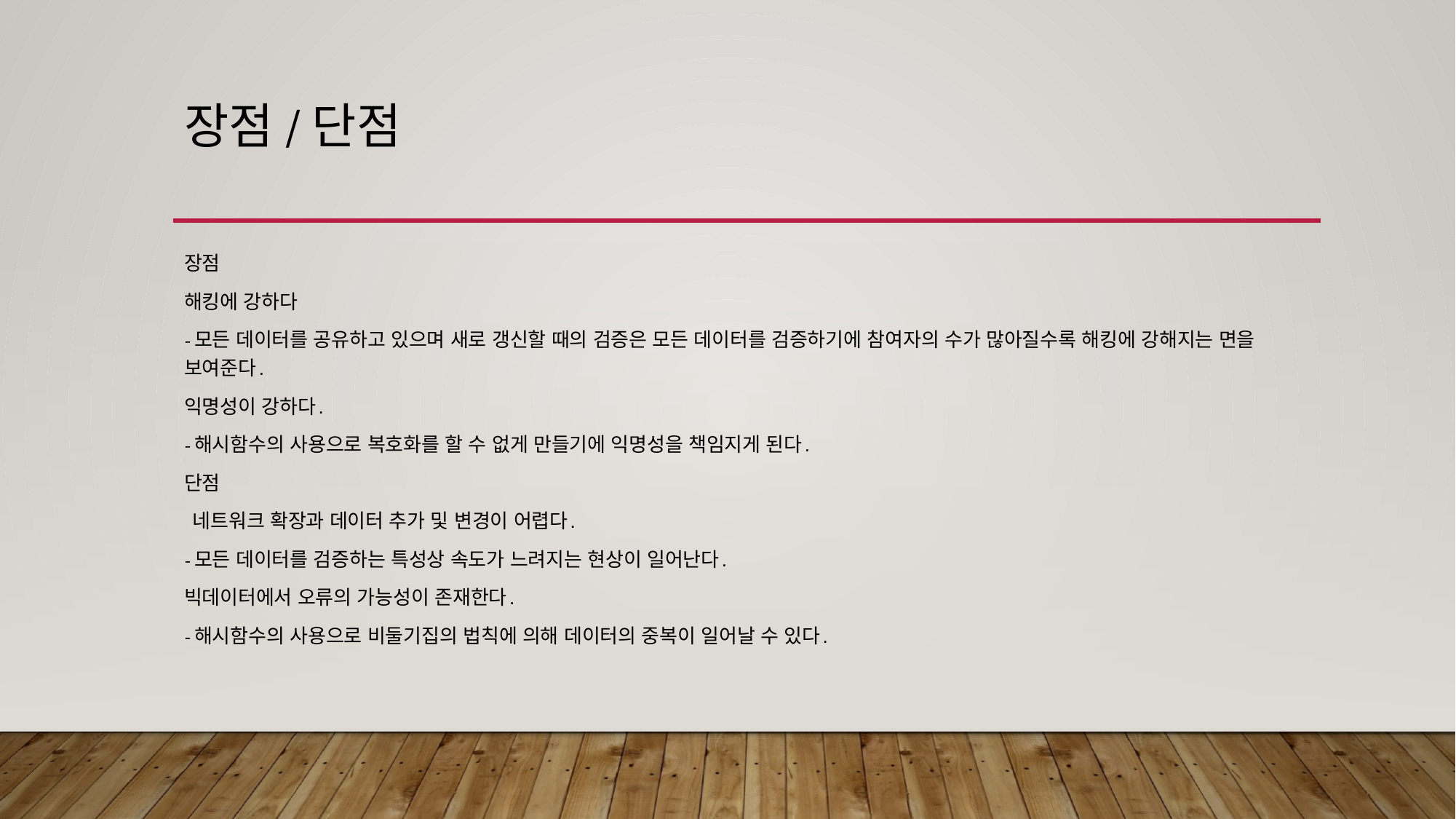

# 장점/단점
장점
해킹에 강하다
-모든 데이터를 공유하고 있으며 새로 갱신할 때의 검증은 모든 데이터를 검증하기에 참여자의 수가 많아질수록 해킹에 강해지는 면을 보여준다.
익명성이 강하다.
-해시함수의 사용으로 복호화를 할 수 없게 만들기에 익명성을 책임지게 된다.
단점
 네트워크 확장과 데이터 추가 및 변경이 어렵다.
-모든 데이터를 검증하는 특성상 속도가 느려지는 현상이 일어난다.
빅데이터에서 오류의 가능성이 존재한다.
-해시함수의 사용으로 비둘기집의 법칙에 의해 데이터의 중복이 일어날 수 있다.